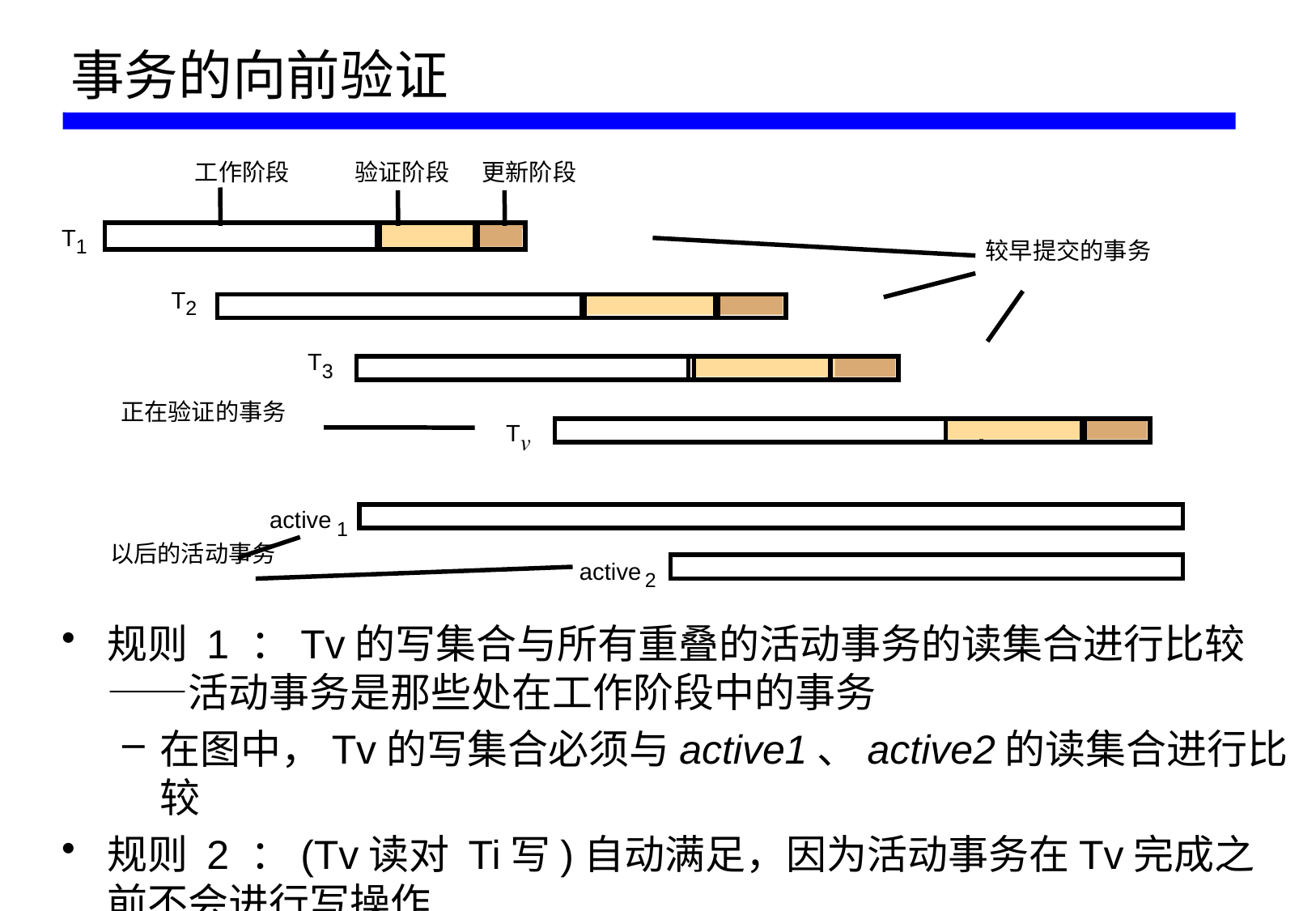

# 事务的向前验证
工作阶段
验证阶段
更新阶段

T

1
较早提交的事务

T

2
T

3
正在验证的事务
T

v

active
1

以后的活动事务

active

2
规则 1 ：Tv的写集合与所有重叠的活动事务的读集合进行比较——活动事务是那些处在工作阶段中的事务
在图中，Tv的写集合必须与active1、active2的读集合进行比较
规则 2 ：(Tv读对 Ti写)自动满足，因为活动事务在Tv完成之前不会进行写操作